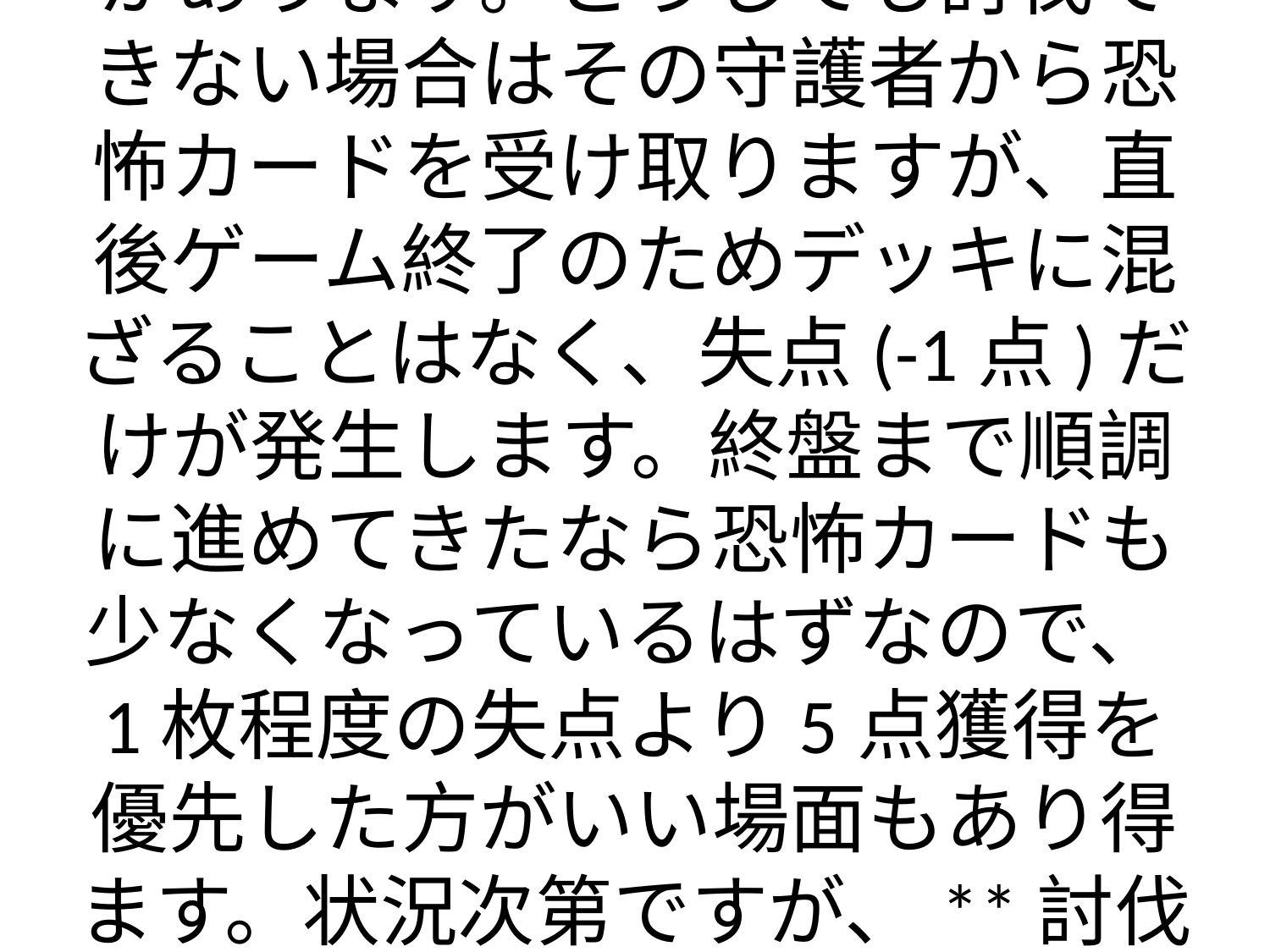

# - **守護者の討伐漏れチェック:** 最終手番では、これまで発見した遺跡に居座る**未討伐の守護者が残っていないか**確認します。もし自分のワーカーコマが守護者付きの遺跡にいる場合、**最後のアクションで討伐できるなら必ず行いましょう**。残りリソースを投入してでも5点を取りに行く価値があります。どうしても討伐できない場合はその守護者から恐怖カードを受け取りますが、直後ゲーム終了のためデッキに混ざることはなく、失点(-1点)だけが発生します。終盤まで順調に進めてきたなら恐怖カードも少なくなっているはずなので、1枚程度の失点より5点獲得を優先した方がいい場面もあり得ます。状況次第ですが、**討伐で逆転できる可能性があるなら恐怖を恐れすぎない**ことも上級者の判断として見られます。